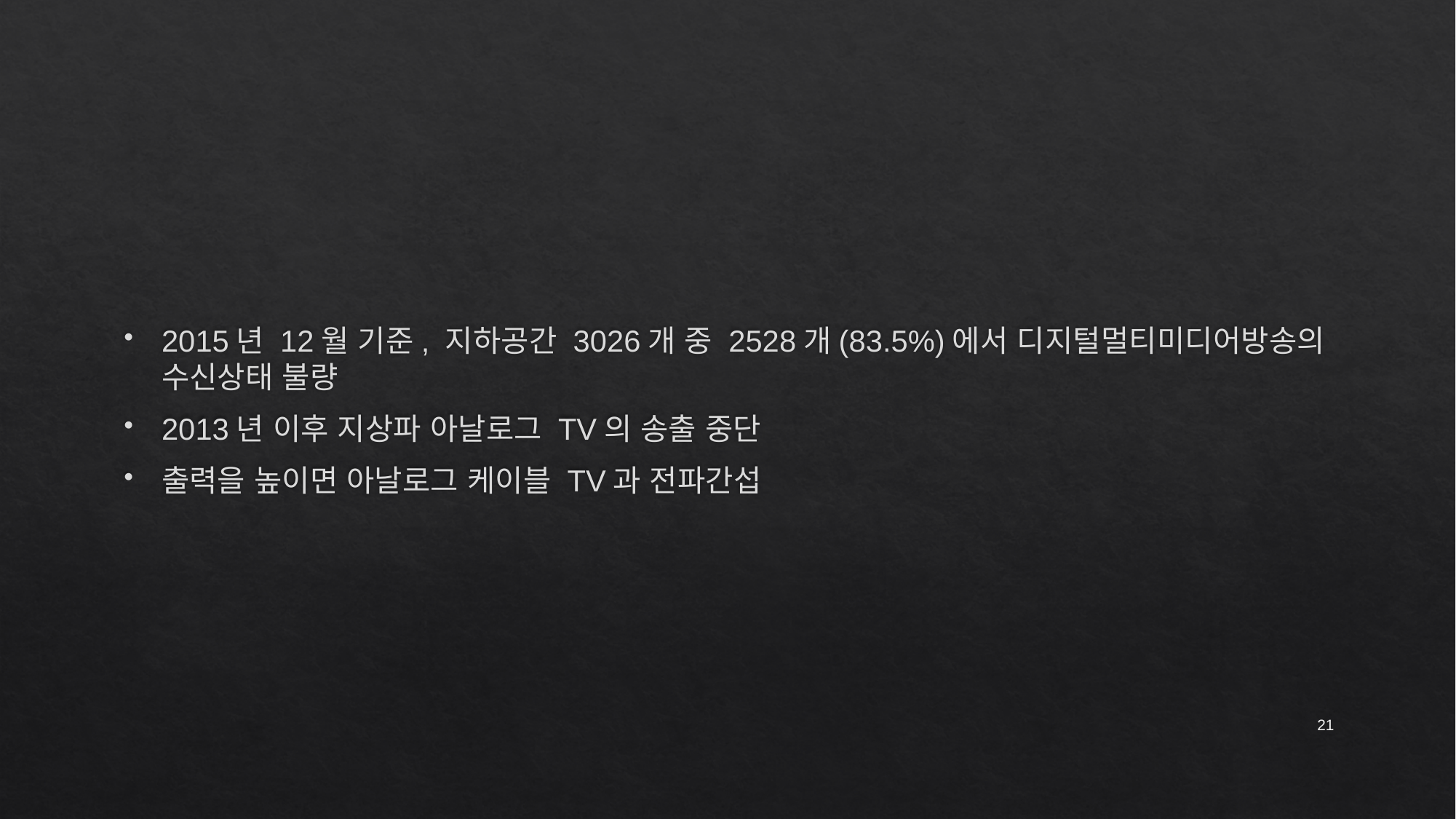

2015년 12월 기준, 지하공간 3026개 중 2528개(83.5%)에서 디지털멀티미디어방송의 수신상태 불량
2013년 이후 지상파 아날로그 TV의 송출 중단
출력을 높이면 아날로그 케이블 TV과 전파간섭
21